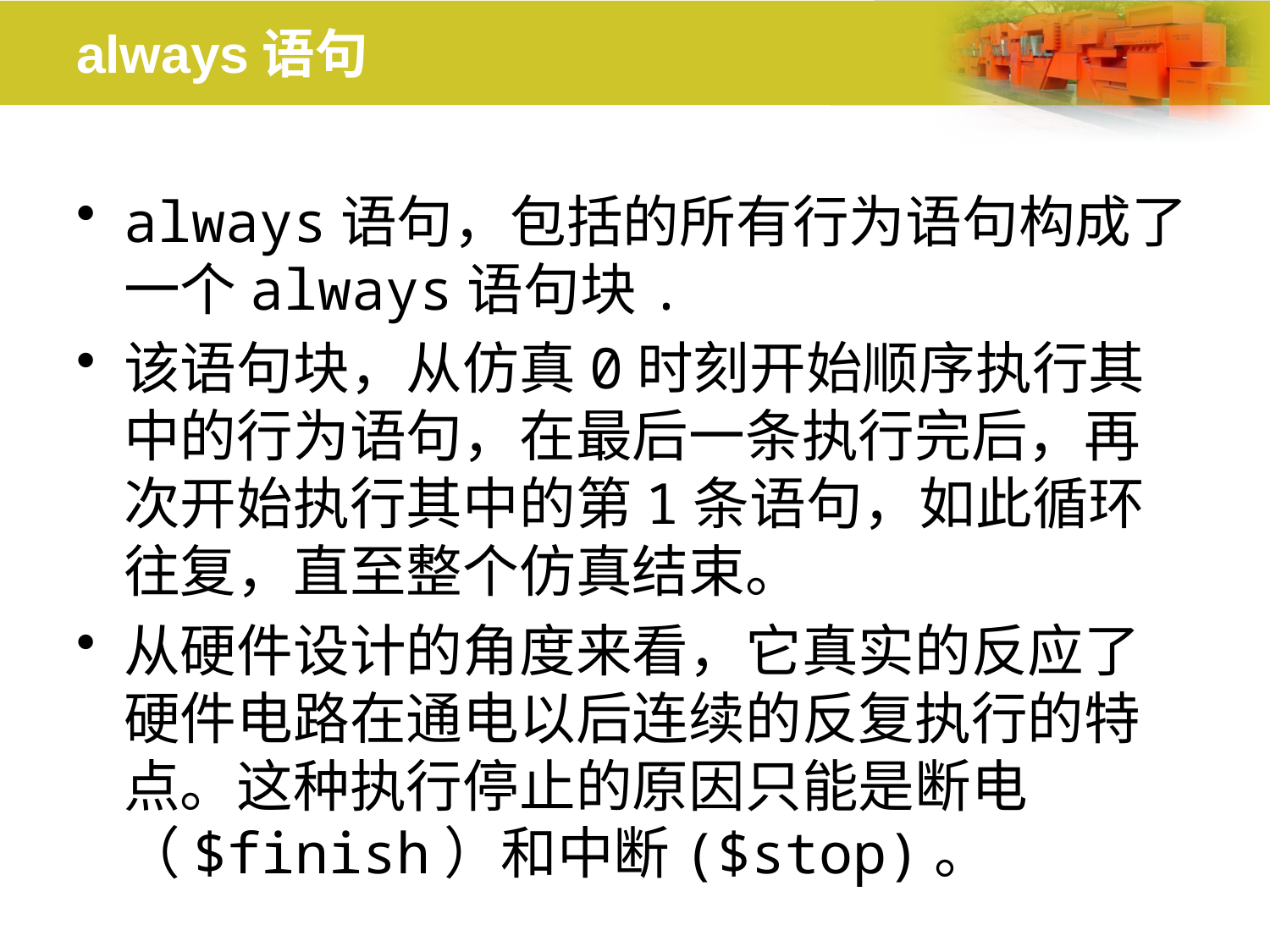

# always语句
always语句，包括的所有行为语句构成了一个always语句块.
该语句块，从仿真0时刻开始顺序执行其中的行为语句，在最后一条执行完后，再次开始执行其中的第1条语句，如此循环往复，直至整个仿真结束。
从硬件设计的角度来看，它真实的反应了硬件电路在通电以后连续的反复执行的特点。这种执行停止的原因只能是断电（$finish）和中断($stop)。